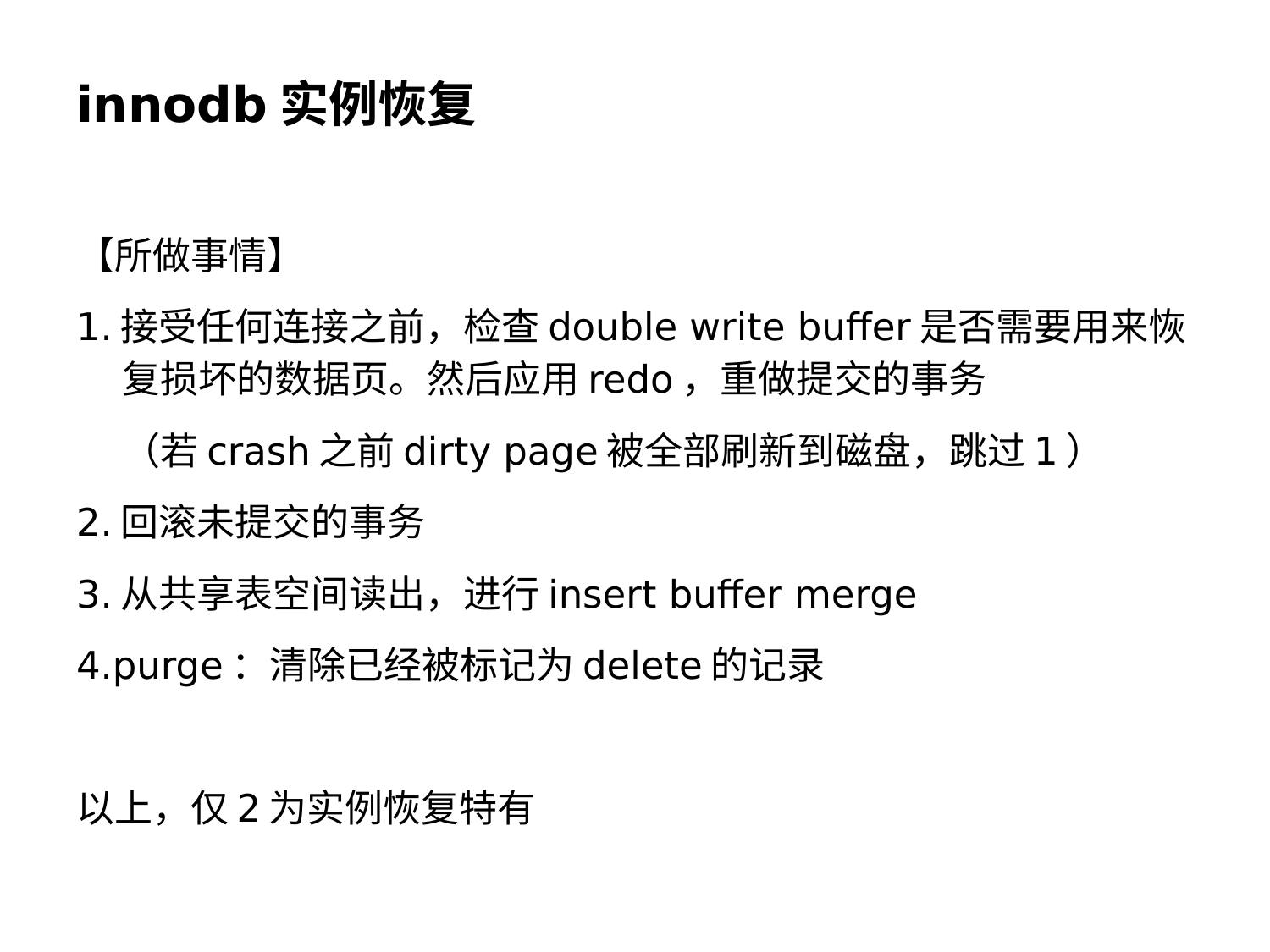

# innodb实例恢复
【所做事情】
1.接受任何连接之前，检查double write buffer是否需要用来恢复损坏的数据页。然后应用redo，重做提交的事务
	（若crash之前dirty page被全部刷新到磁盘，跳过1）
2.回滚未提交的事务
3.从共享表空间读出，进行insert buffer merge
4.purge：清除已经被标记为delete的记录

以上，仅2为实例恢复特有